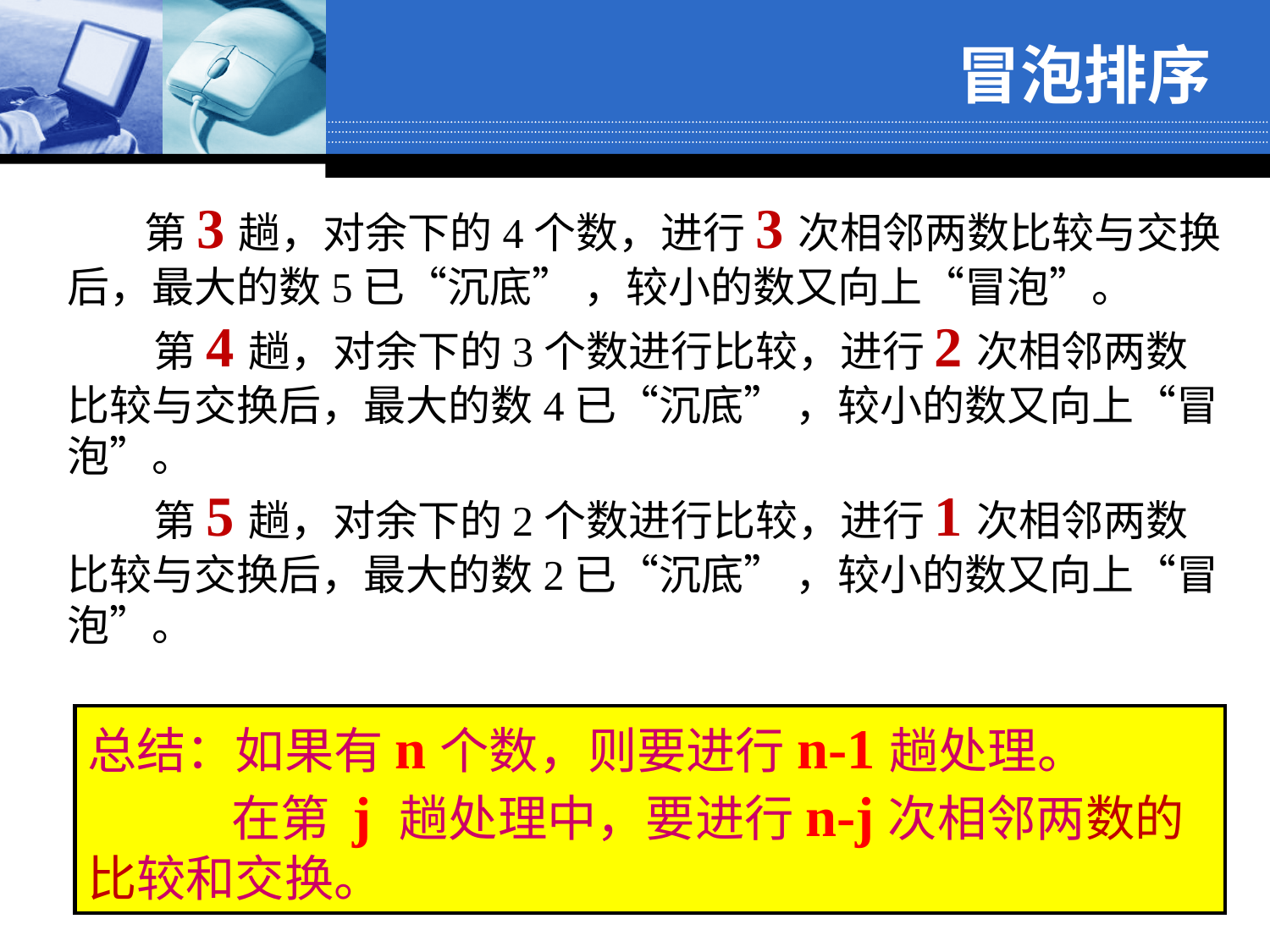

冒泡排序
       第3趟，对余下的4个数，进行3次相邻两数比较与交换后，最大的数5已“沉底” ，较小的数又向上“冒泡”。
        第4趟，对余下的3个数进行比较，进行2次相邻两数比较与交换后，最大的数4已“沉底” ，较小的数又向上“冒泡”。
        第5趟，对余下的2个数进行比较，进行1次相邻两数比较与交换后，最大的数2已“沉底” ，较小的数又向上“冒泡”。

         至此完成初始6个数的由小到大排序。
总结：如果有n个数，则要进行n-1趟处理。
            在第 j 趟处理中，要进行n-j次相邻两数的比较和交换。